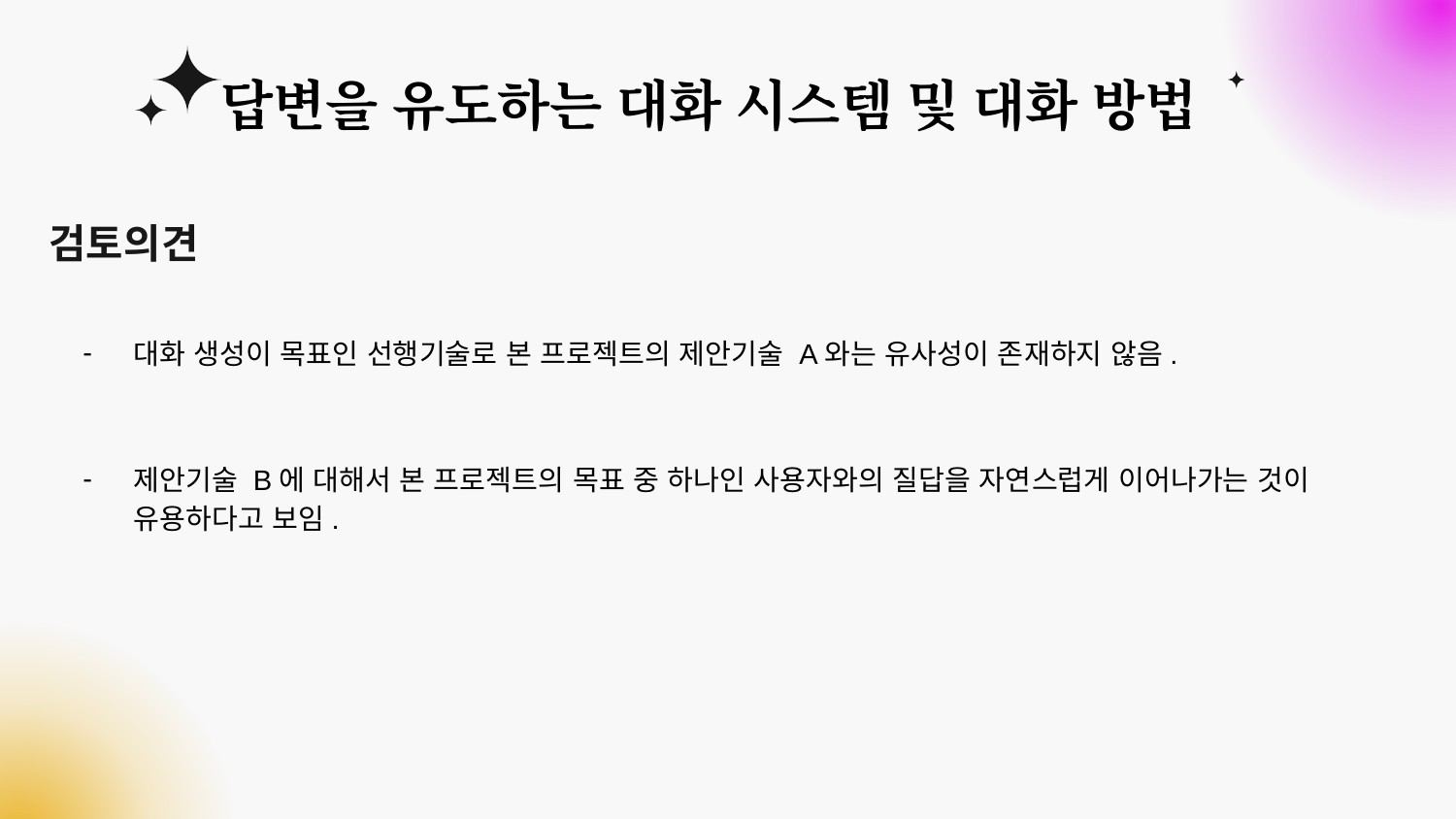

# 답변을 유도하는 대화 시스템 및 대화 방법

검토의견
대화 생성이 목표인 선행기술로 본 프로젝트의 제안기술 A와는 유사성이 존재하지 않음.

제안기술 B에 대해서 본 프로젝트의 목표 중 하나인 사용자와의 질답을 자연스럽게 이어나가는 것이 유용하다고 보임.